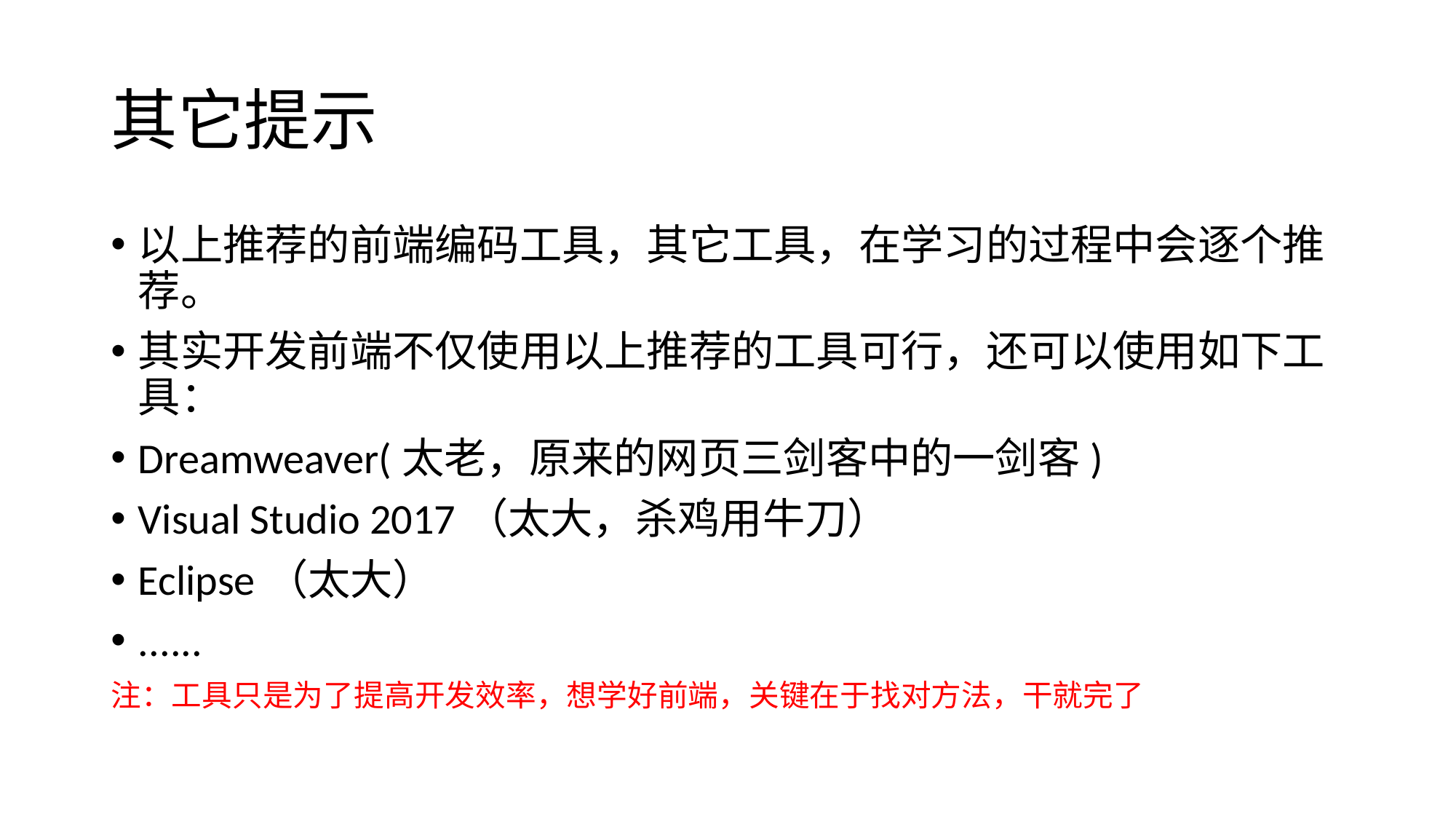

# 其它提示
以上推荐的前端编码工具，其它工具，在学习的过程中会逐个推荐。
其实开发前端不仅使用以上推荐的工具可行，还可以使用如下工具：
Dreamweaver(太老，原来的网页三剑客中的一剑客)
Visual Studio 2017（太大，杀鸡用牛刀）
Eclipse（太大）
......
注：工具只是为了提高开发效率，想学好前端，关键在于找对方法，干就完了